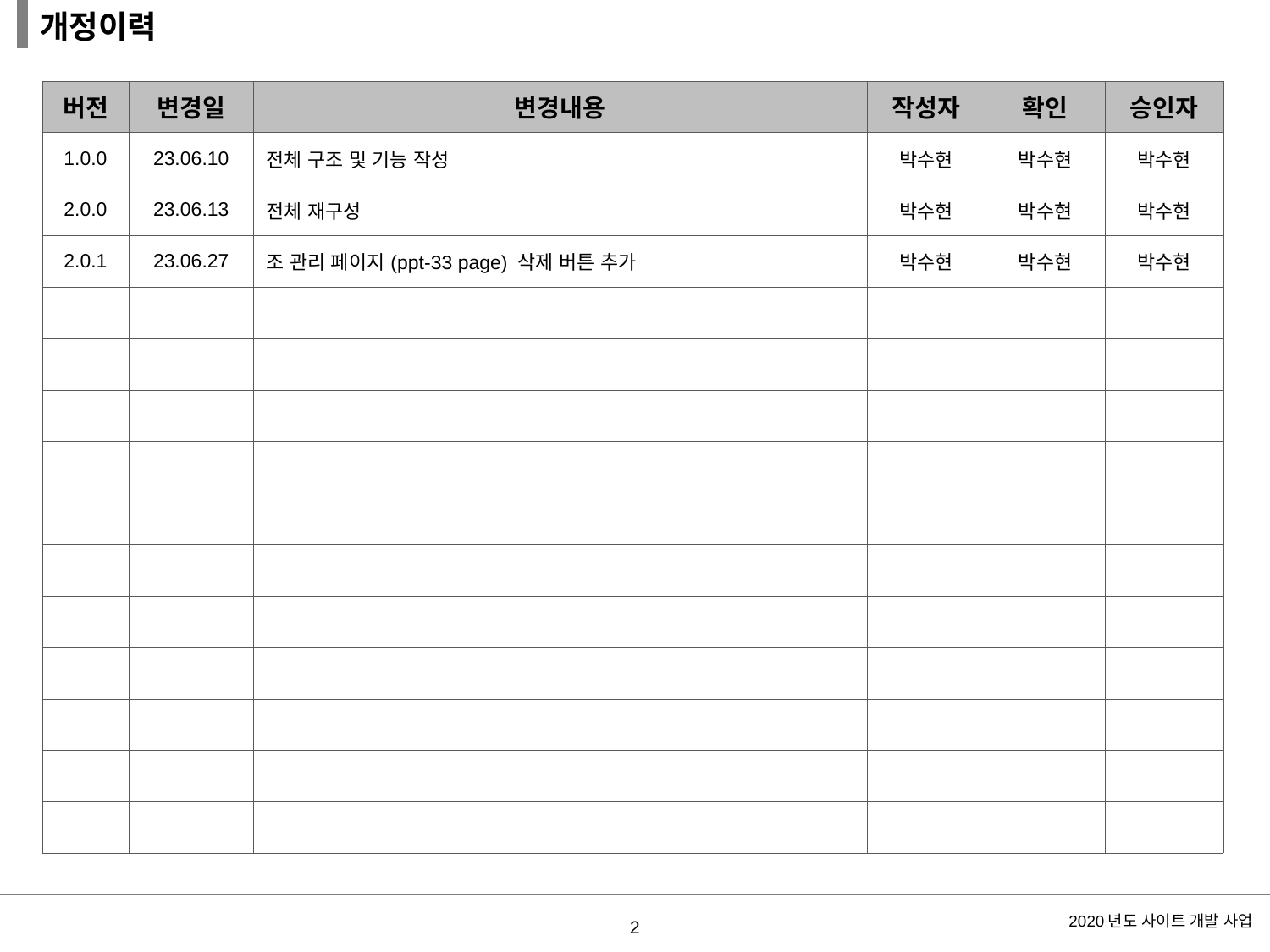

개정이력
| 버전 | 변경일 | 변경내용 | 작성자 | 확인 | 승인자 |
| --- | --- | --- | --- | --- | --- |
| 1.0.0 | 23.06.10 | 전체 구조 및 기능 작성 | 박수현 | 박수현 | 박수현 |
| 2.0.0 | 23.06.13 | 전체 재구성 | 박수현 | 박수현 | 박수현 |
| 2.0.1 | 23.06.27 | 조 관리 페이지(ppt-33 page) 삭제 버튼 추가 | 박수현 | 박수현 | 박수현 |
|  |  |  |  |  |  |
|  |  |  |  |  |  |
|  |  |  |  |  |  |
|  |  |  |  |  |  |
|  |  |  |  |  |  |
|  |  |  |  |  |  |
|  |  |  |  |  |  |
|  |  |  |  |  |  |
|  |  |  |  |  |  |
|  |  |  |  |  |  |
|  |  |  |  |  |  |
2020년도 사이트 개발 사업
2